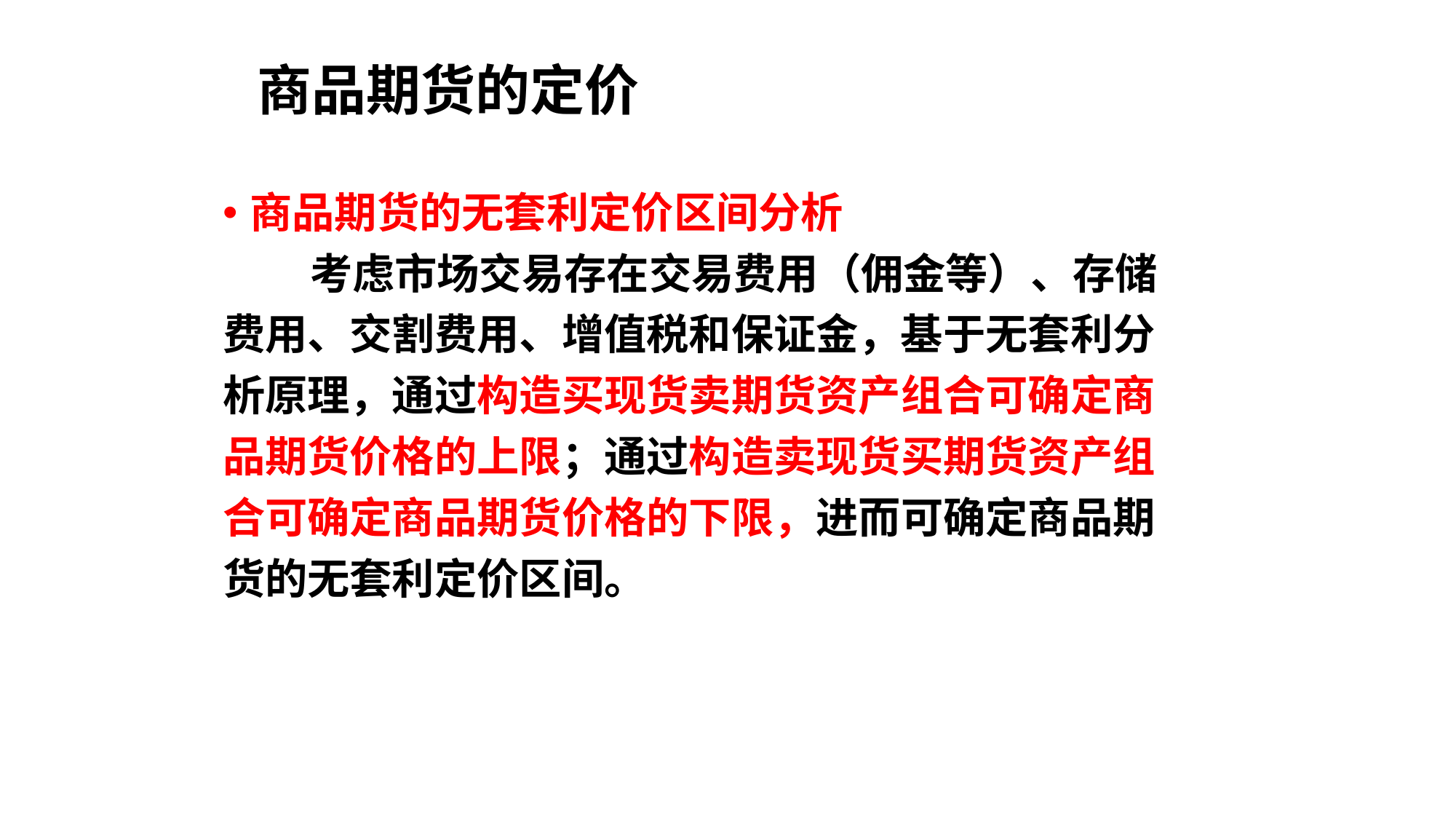

商品期货的定价
商品期货的无套利定价区间分析
        考虑市场交易存在交易费用（佣金等）、存储
费用、交割费用、增值税和保证金，基于无套利分
析原理，通过构造买现货卖期货资产组合可确定商
品期货价格的上限；通过构造卖现货买期货资产组
合可确定商品期货价格的下限，进而可确定商品期
货的无套利定价区间。